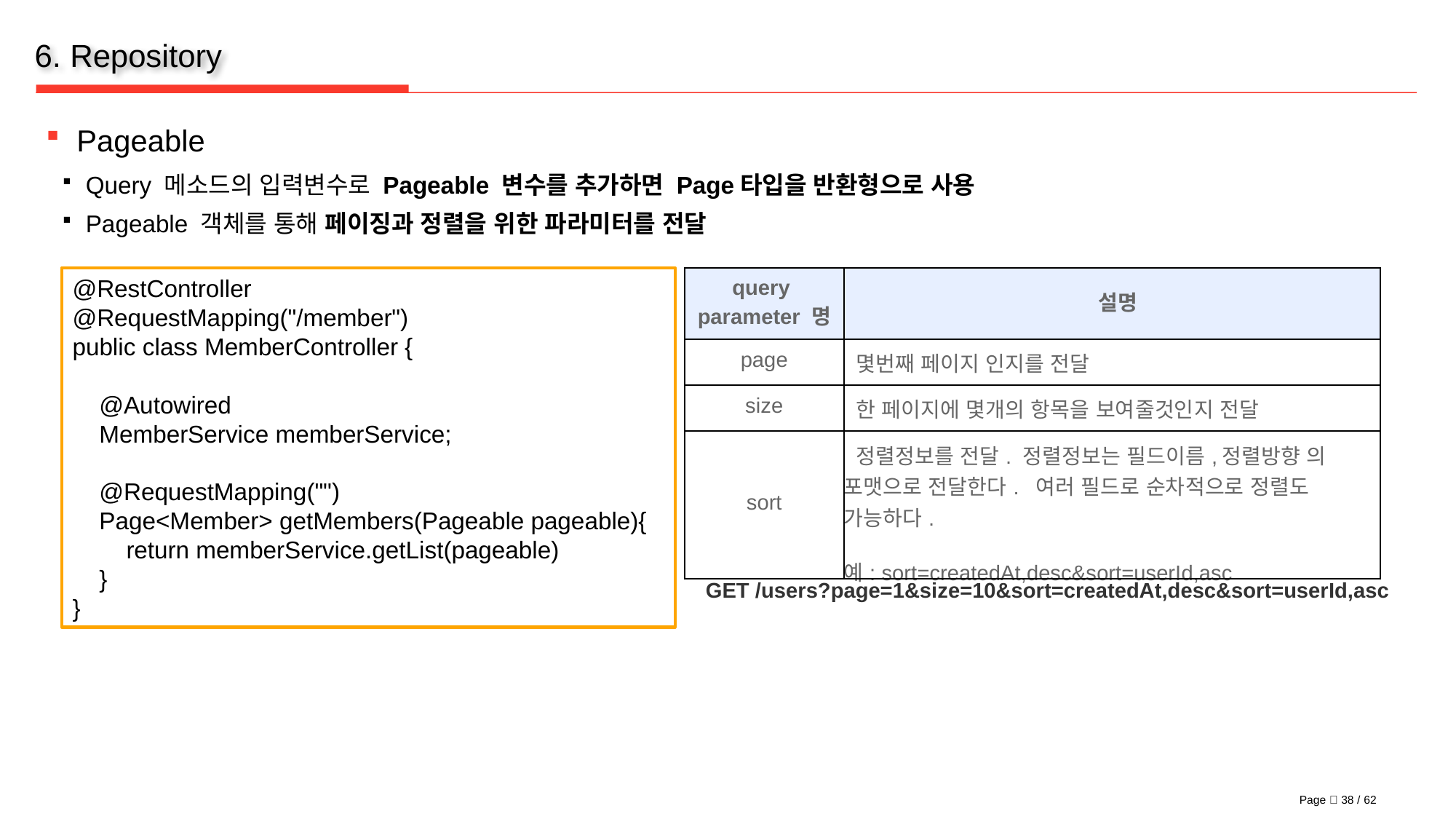

# 6. Repository
Pageable
Query 메소드의 입력변수로 Pageable 변수를 추가하면 Page타입을 반환형으로 사용
Pageable 객체를 통해 페이징과 정렬을 위한 파라미터를 전달
@RestController
@RequestMapping("/member")
public class MemberController {

    @Autowired
    MemberService memberService;

    @RequestMapping("")
    Page<Member> getMembers(Pageable pageable){
        return memberService.getList(pageable)
    }
}
| query parameter 명 | 설명 |
| --- | --- |
| page | 몇번째 페이지 인지를 전달 |
| size | 한 페이지에 몇개의 항목을 보여줄것인지 전달 |
| sort | 정렬정보를 전달. 정렬정보는 필드이름,정렬방향 의 포맷으로 전달한다.  여러 필드로 순차적으로 정렬도 가능하다. 예: sort=createdAt,desc&sort=userId,asc |
GET /users?page=1&size=10&sort=createdAt,desc&sort=userId,asc